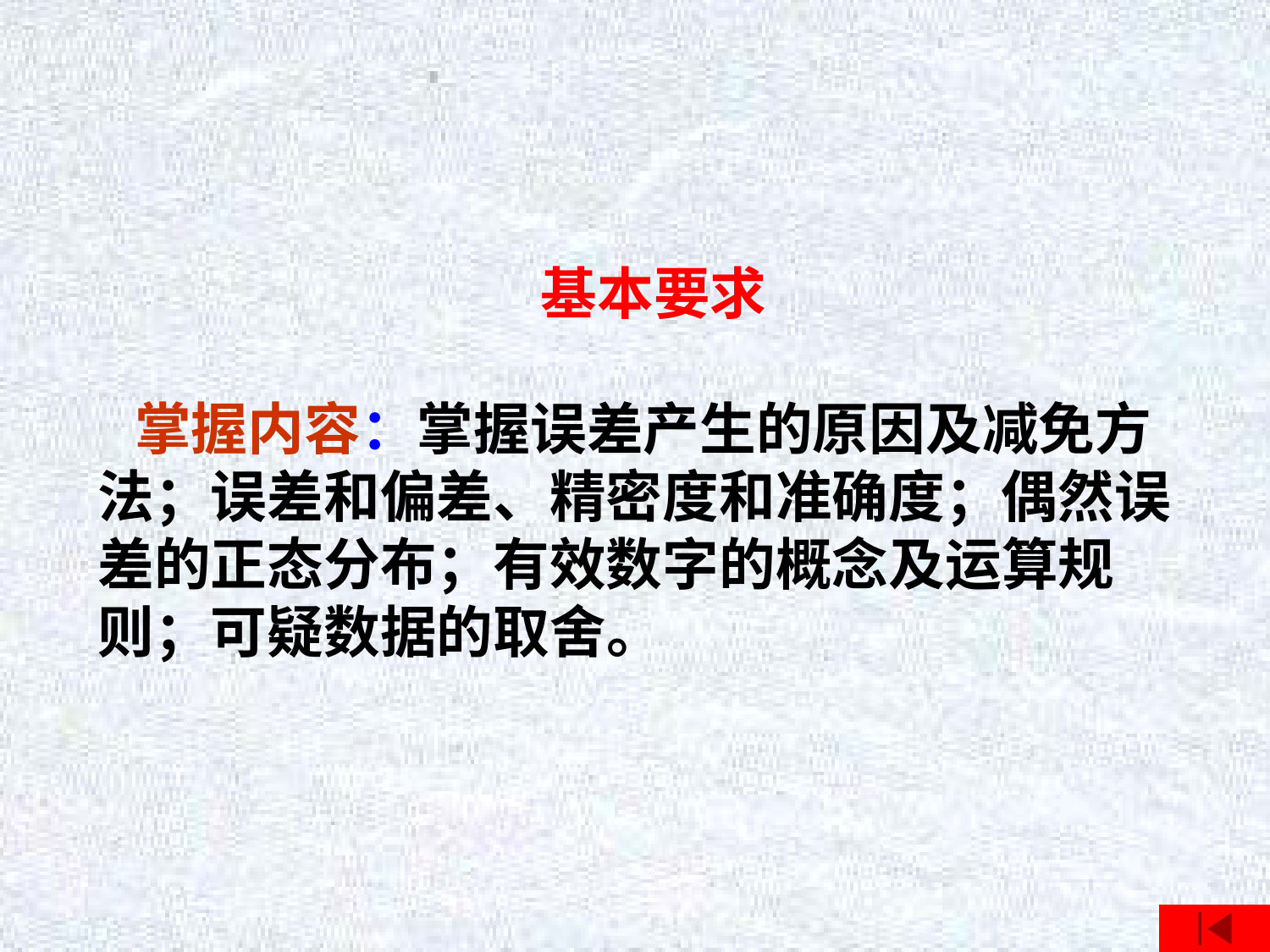

基本要求

掌握内容：掌握误差产生的原因及减免方法；误差和偏差、精密度和准确度；偶然误差的正态分布；有效数字的概念及运算规则；可疑数据的取舍。